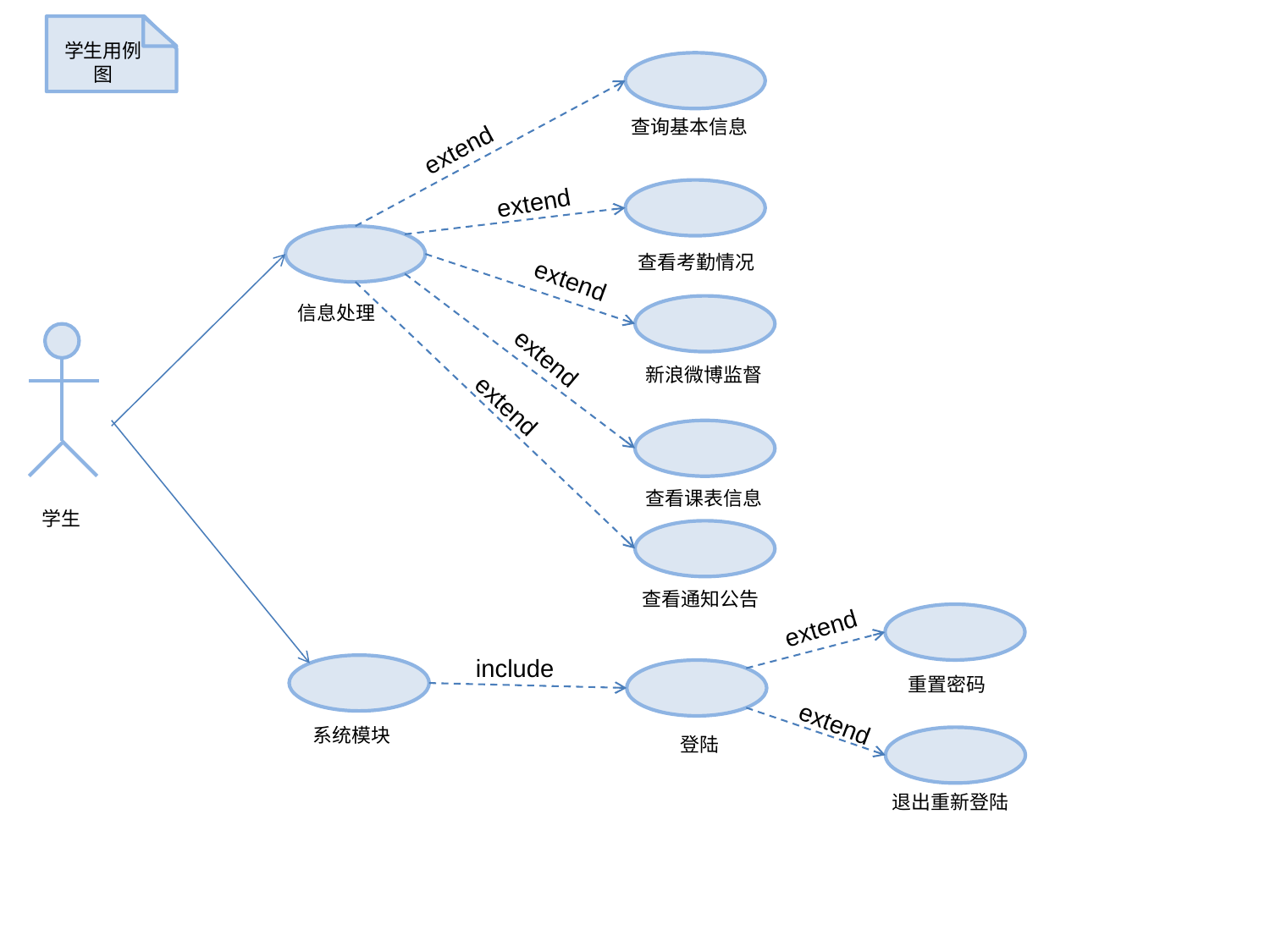

学生用例图

查询基本信息
extend

extend

查看考勤情况
extend
信息处理

extend
新浪微博监督
extend

查看课表信息
学生

查看通知公告

extend
include

重置密码
extend
系统模块
登陆

退出重新登陆